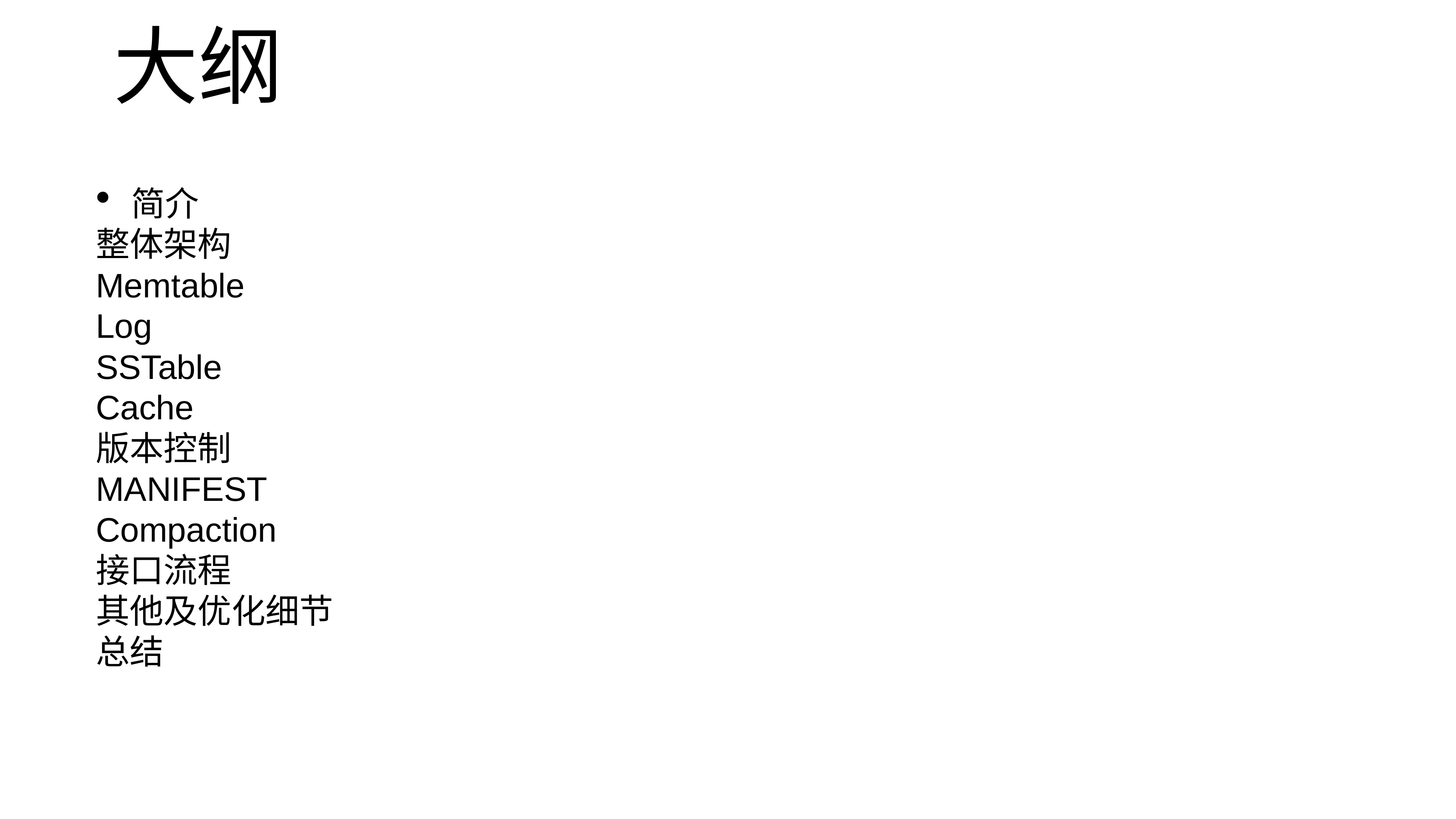

大纲
# 简介
整体架构
Memtable
Log
SSTable
Cache
版本控制
MANIFEST
Compaction
接口流程
其他及优化细节
总结